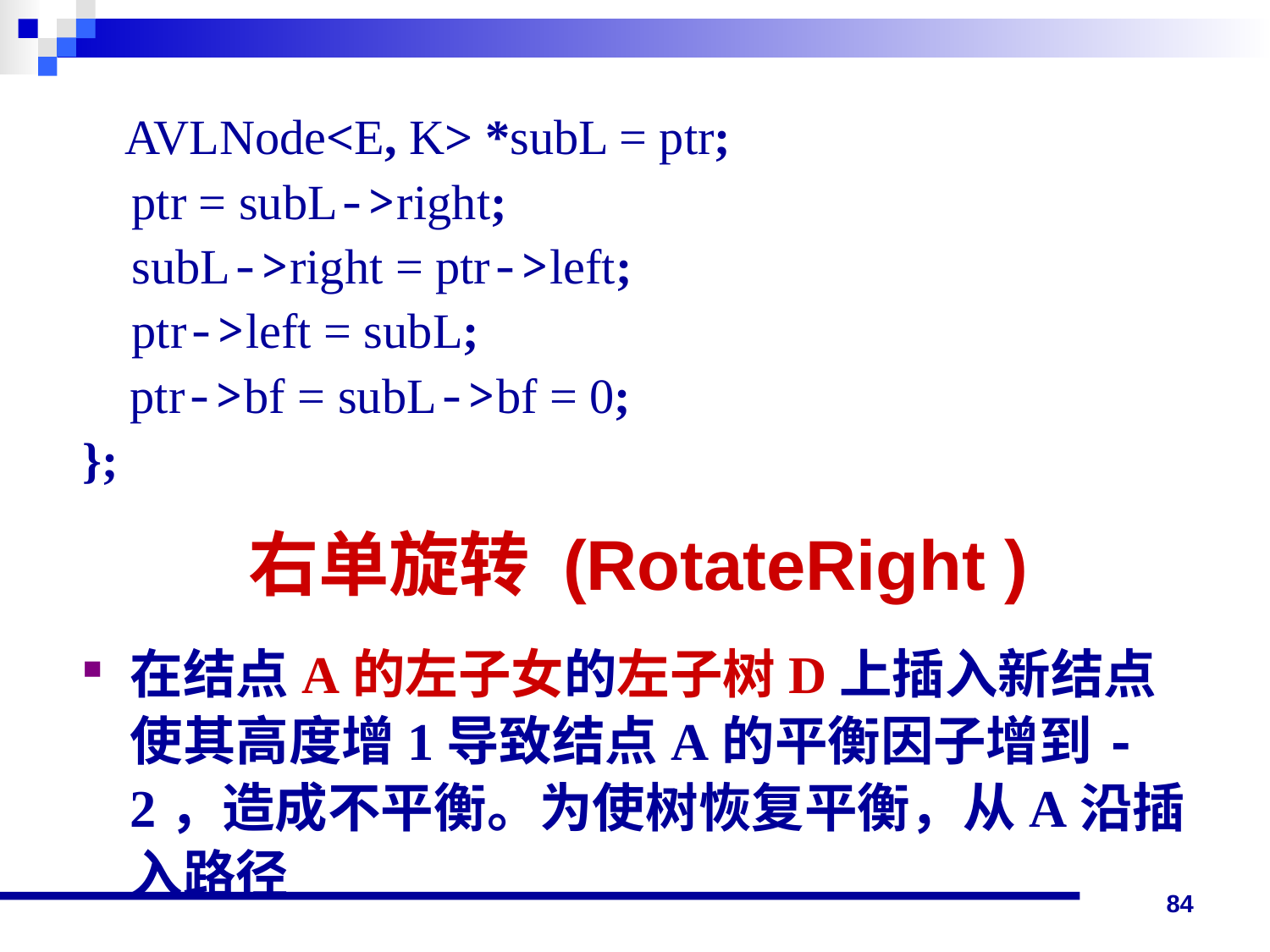

AVLNode<E, K> *subL = ptr;
    ptr = subL->right;
    subL->right = ptr->left;
    ptr->left = subL;
	ptr->bf = subL->bf = 0;
};

在结点A的左子女的左子树D上插入新结点使其高度增1导致结点A的平衡因子增到-2，造成不平衡。为使树恢复平衡，从A沿插入路径
# 右单旋转 (RotateRight )
84